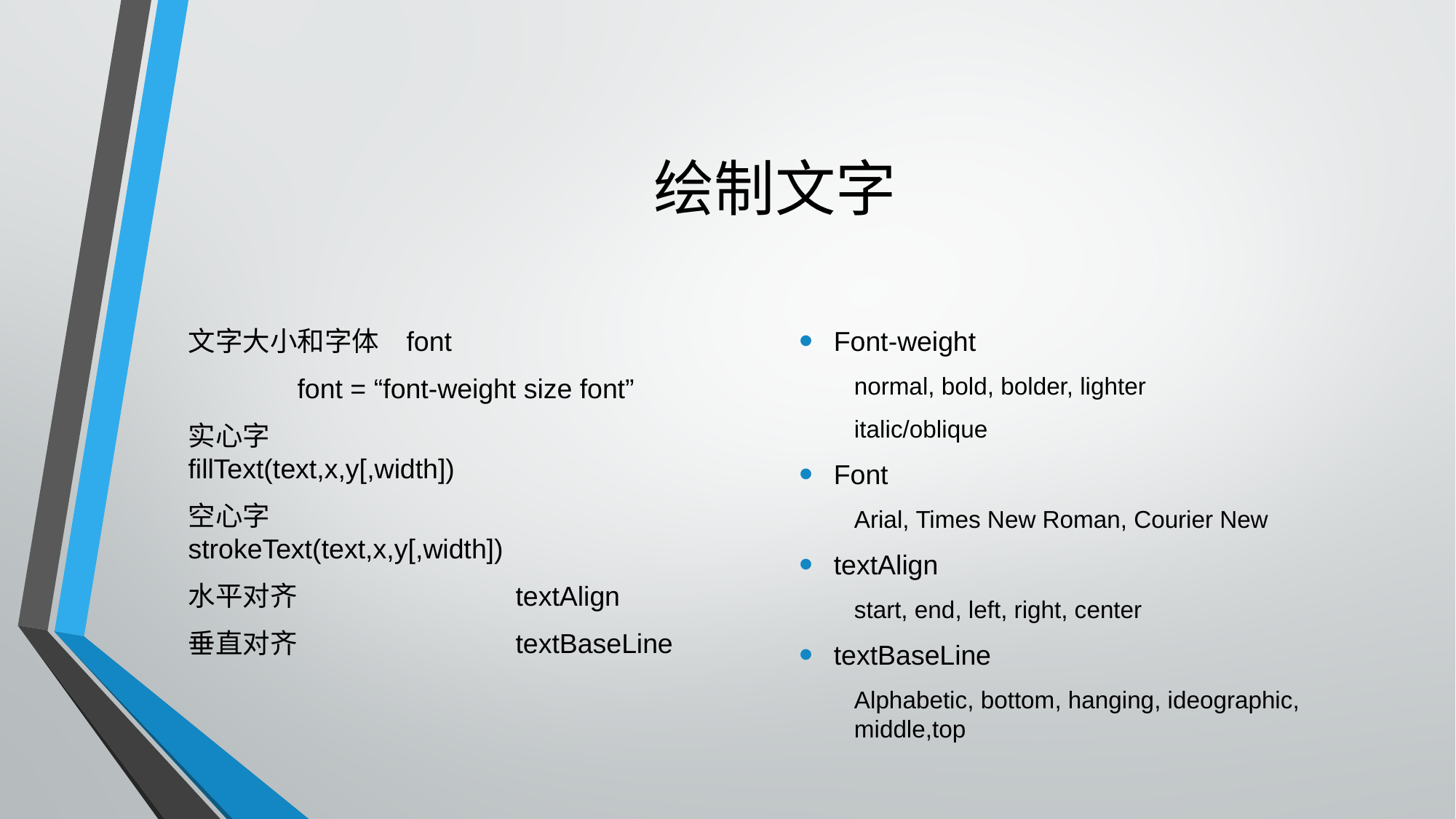

# 绘制文字
文字大小和字体	font
	font = “font-weight size font”
实心字			fillText(text,x,y[,width])
空心字			strokeText(text,x,y[,width])
水平对齐		textAlign
垂直对齐		textBaseLine
Font-weight
normal, bold, bolder, lighter
italic/oblique
Font
Arial, Times New Roman, Courier New
textAlign
start, end, left, right, center
textBaseLine
Alphabetic, bottom, hanging, ideographic, middle,top